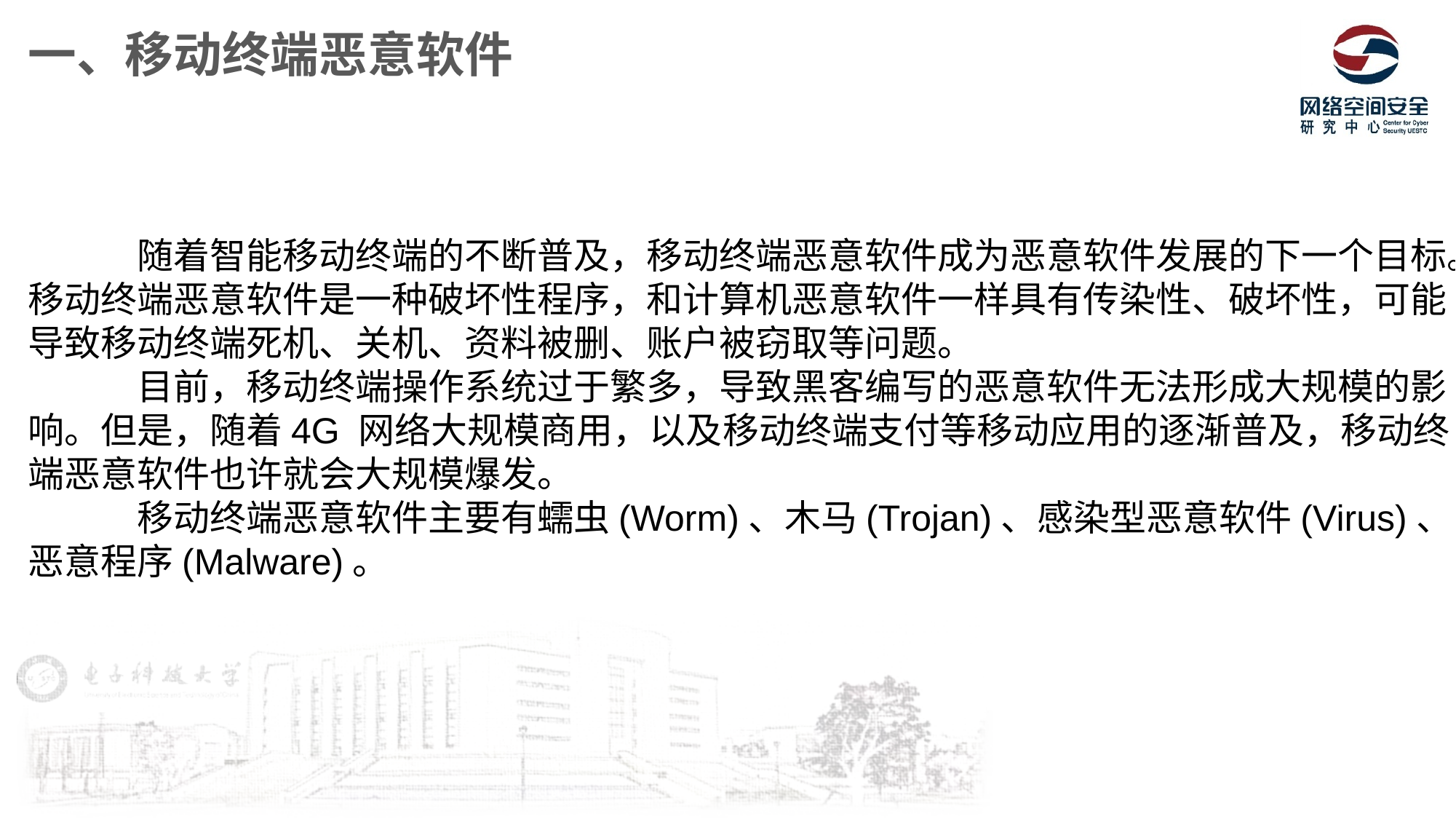

一、移动终端恶意软件
	随着智能移动终端的不断普及，移动终端恶意软件成为恶意软件发展的下一个目标。移动终端恶意软件是一种破坏性程序，和计算机恶意软件一样具有传染性、破坏性，可能导致移动终端死机、关机、资料被删、账户被窃取等问题。
	目前，移动终端操作系统过于繁多，导致黑客编写的恶意软件无法形成大规模的影响。但是，随着4G 网络大规模商用，以及移动终端支付等移动应用的逐渐普及，移动终端恶意软件也许就会大规模爆发。
	移动终端恶意软件主要有蠕虫(Worm)、木马(Trojan)、感染型恶意软件(Virus)、恶意程序(Malware)。